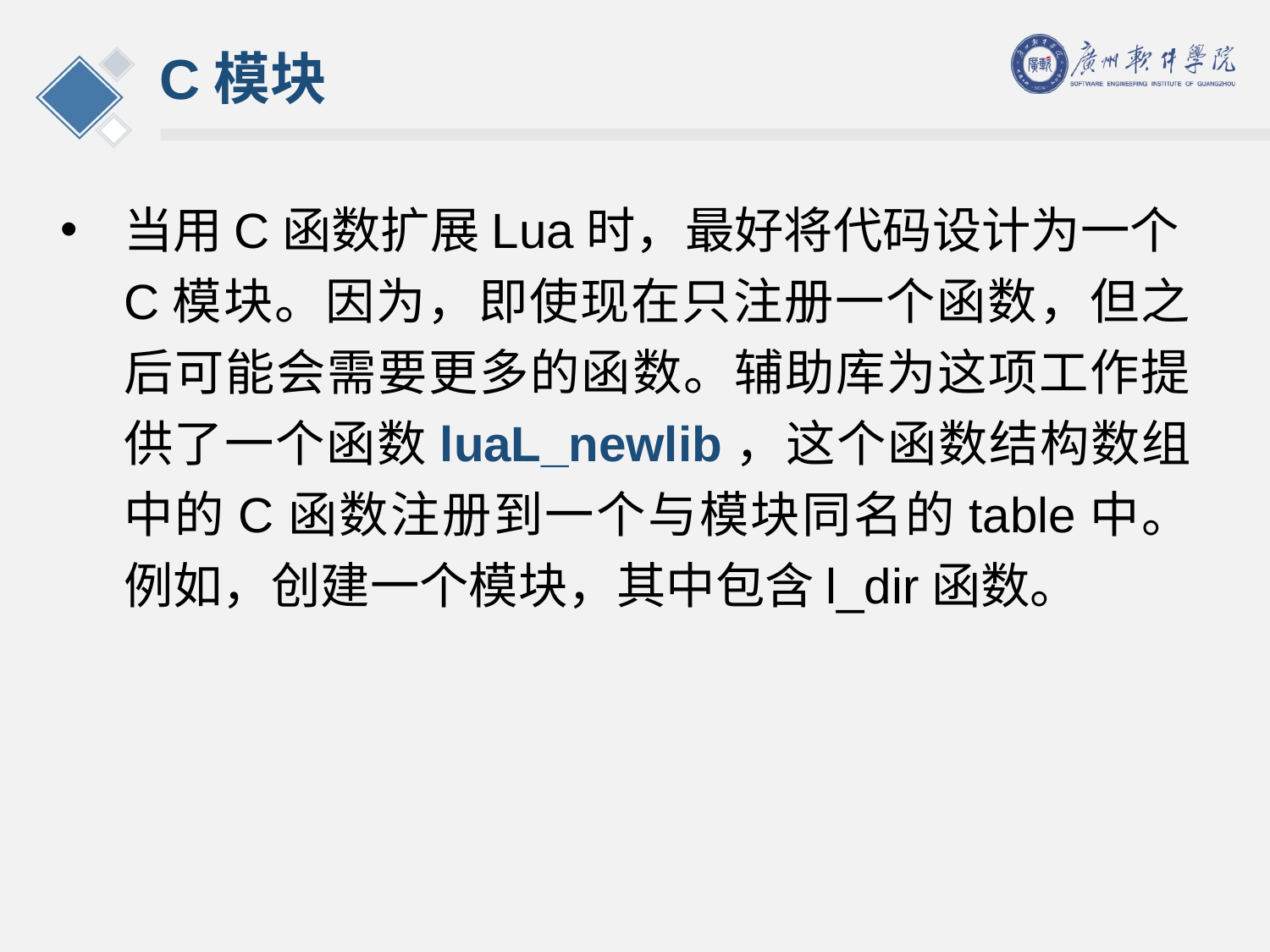

# C模块
当用C函数扩展Lua时，最好将代码设计为一个C模块。因为，即使现在只注册一个函数，但之后可能会需要更多的函数。辅助库为这项工作提供了一个函数luaL_newlib，这个函数结构数组中的C函数注册到一个与模块同名的table中。例如，创建一个模块，其中包含l_dir函数。